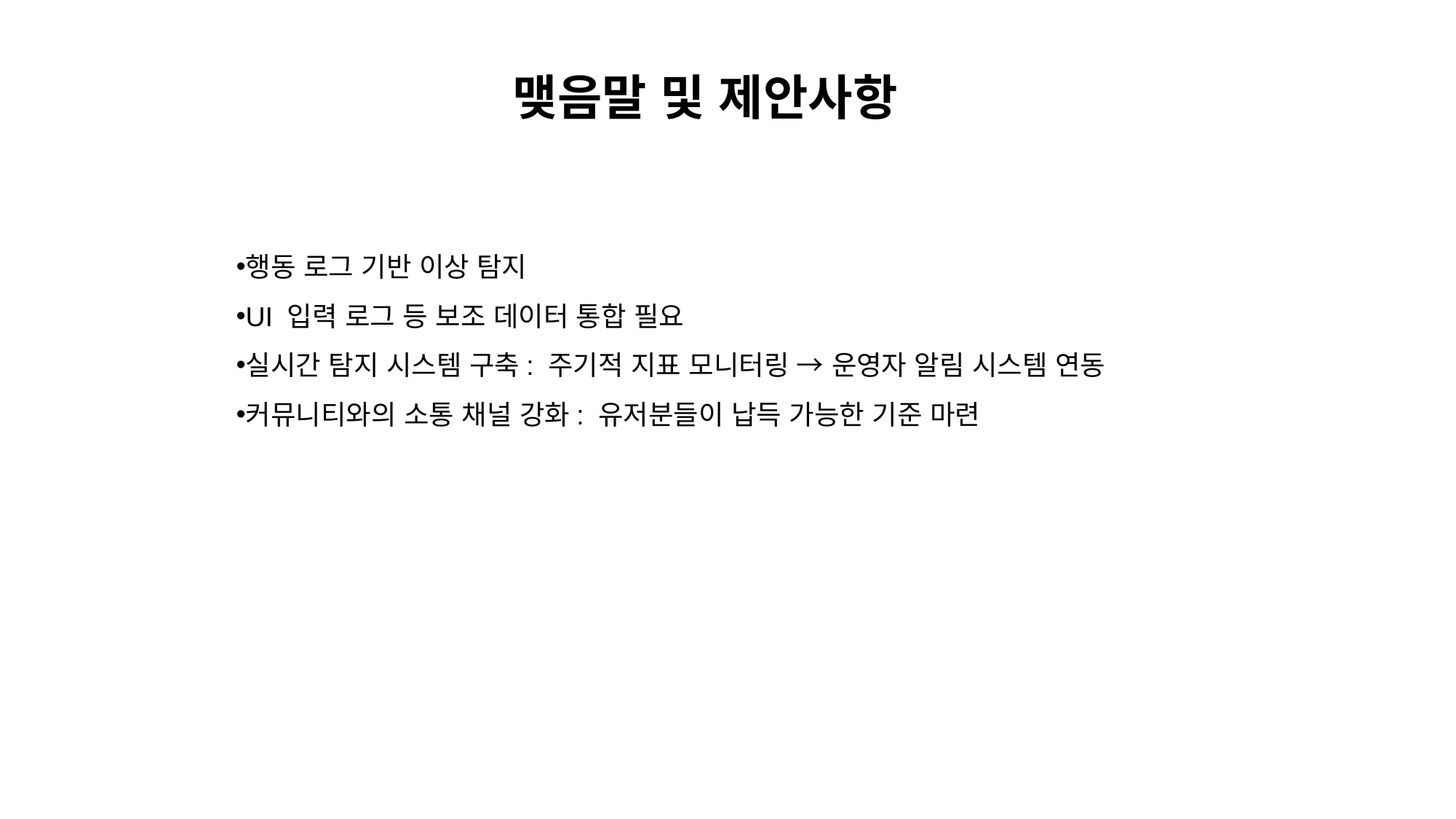

맺음말 및 제안사항
행동 로그 기반 이상 탐지
UI 입력 로그 등 보조 데이터 통합 필요
실시간 탐지 시스템 구축: 주기적 지표 모니터링 → 운영자 알림 시스템 연동
커뮤니티와의 소통 채널 강화: 유저분들이 납득 가능한 기준 마련